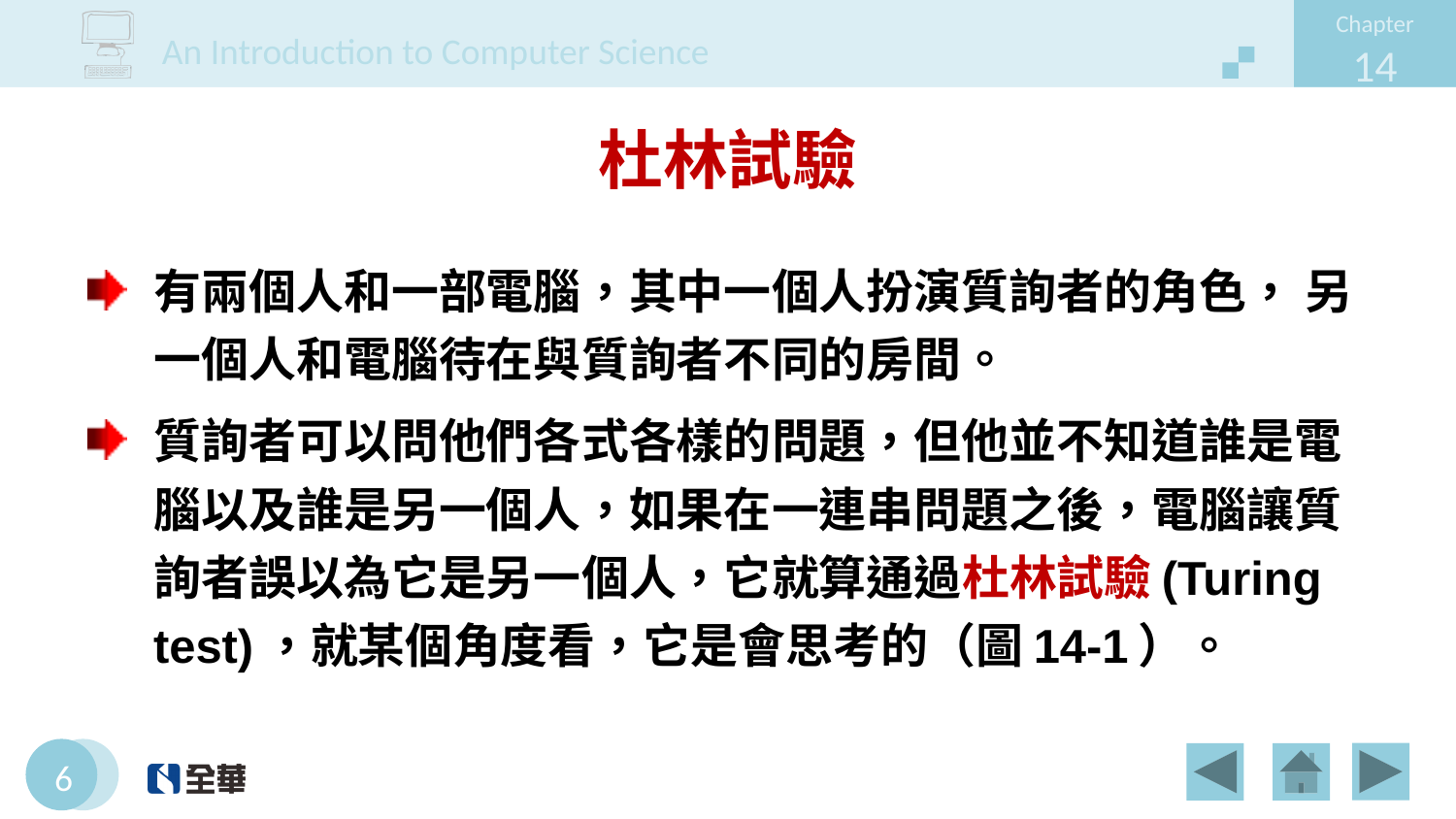

# 杜林試驗
有兩個人和一部電腦，其中一個人扮演質詢者的角色， 另一個人和電腦待在與質詢者不同的房間。
質詢者可以問他們各式各樣的問題，但他並不知道誰是電腦以及誰是另一個人，如果在一連串問題之後，電腦讓質詢者誤以為它是另一個人，它就算通過杜林試驗(Turing test)，就某個角度看，它是會思考的（圖14-1）。